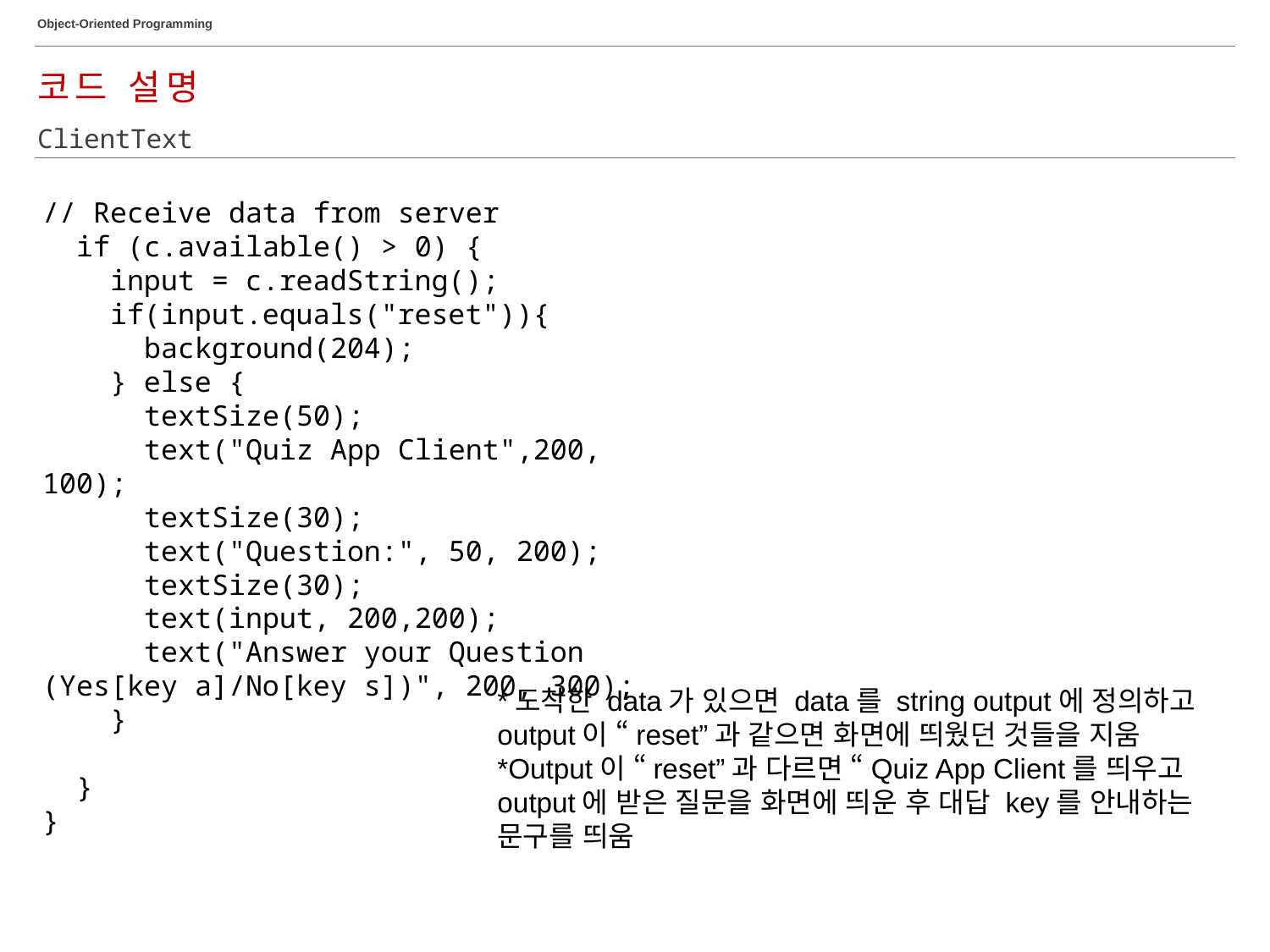

Object-Oriented Programming
코드 설명
ClientText

// Receive data from server
  if (c.available() > 0) {
    input = c.readString();
    if(input.equals("reset")){
      background(204);
    } else {
      textSize(50);
      text("Quiz App Client",200, 100);
      textSize(30);
      text("Question:", 50, 200);
      textSize(30);
      text(input, 200,200);
      text("Answer your Question (Yes[key a]/No[key s])", 200, 300);
    }

  }
}
*도착한 data가 있으면 data를 string output에 정의하고 output이 “reset”과 같으면 화면에 띄웠던 것들을 지움
*Output이 “reset”과 다르면 “Quiz App Client를 띄우고 output에 받은 질문을 화면에 띄운 후 대답 key를 안내하는 문구를 띄움